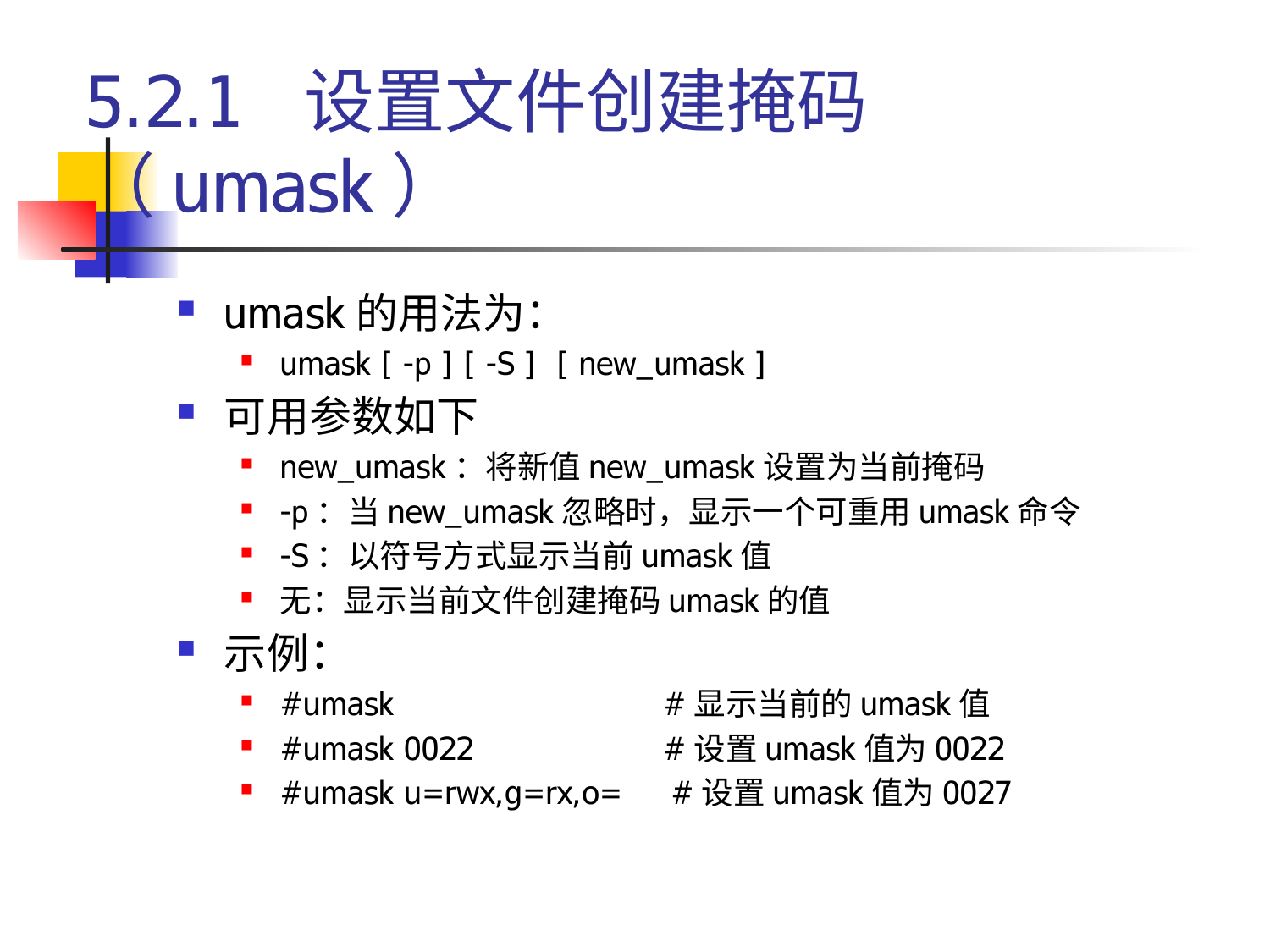

# 5.2.1  设置文件创建掩码（umask）
umask的用法为：
umask [ -p ] [ -S ]  [ new_umask ]
可用参数如下
new_umask：将新值new_umask设置为当前掩码
-p：当new_umask忽略时，显示一个可重用umask命令
-S：以符号方式显示当前umask值
无：显示当前文件创建掩码umask的值
示例：
#umask     	             #显示当前的umask值
#umask 0022	             #设置umask值为0022
#umask u=rwx,g=rx,o=	 #设置umask值为0027